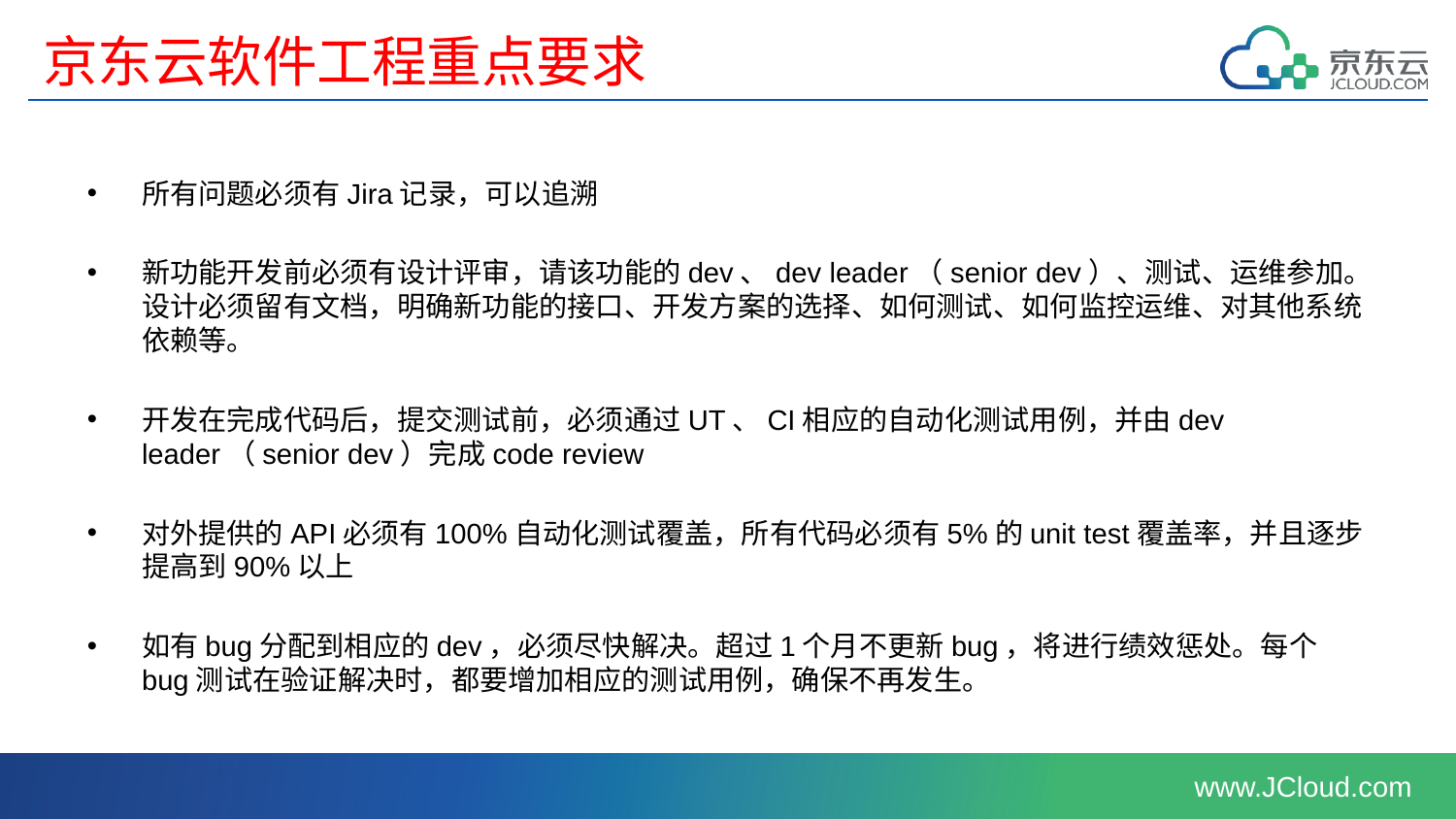

# 京东云软件工程重点要求
所有问题必须有Jira记录，可以追溯

新功能开发前必须有设计评审，请该功能的dev、dev leader（senior dev）、测试、运维参加。设计必须留有文档，明确新功能的接口、开发方案的选择、如何测试、如何监控运维、对其他系统依赖等。

开发在完成代码后，提交测试前，必须通过UT、CI相应的自动化测试用例，并由dev leader（senior dev）完成code review

对外提供的API必须有100%自动化测试覆盖，所有代码必须有5%的unit test覆盖率，并且逐步提高到90%以上

如有bug分配到相应的dev，必须尽快解决。超过1个月不更新bug，将进行绩效惩处。每个bug测试在验证解决时，都要增加相应的测试用例，确保不再发生。